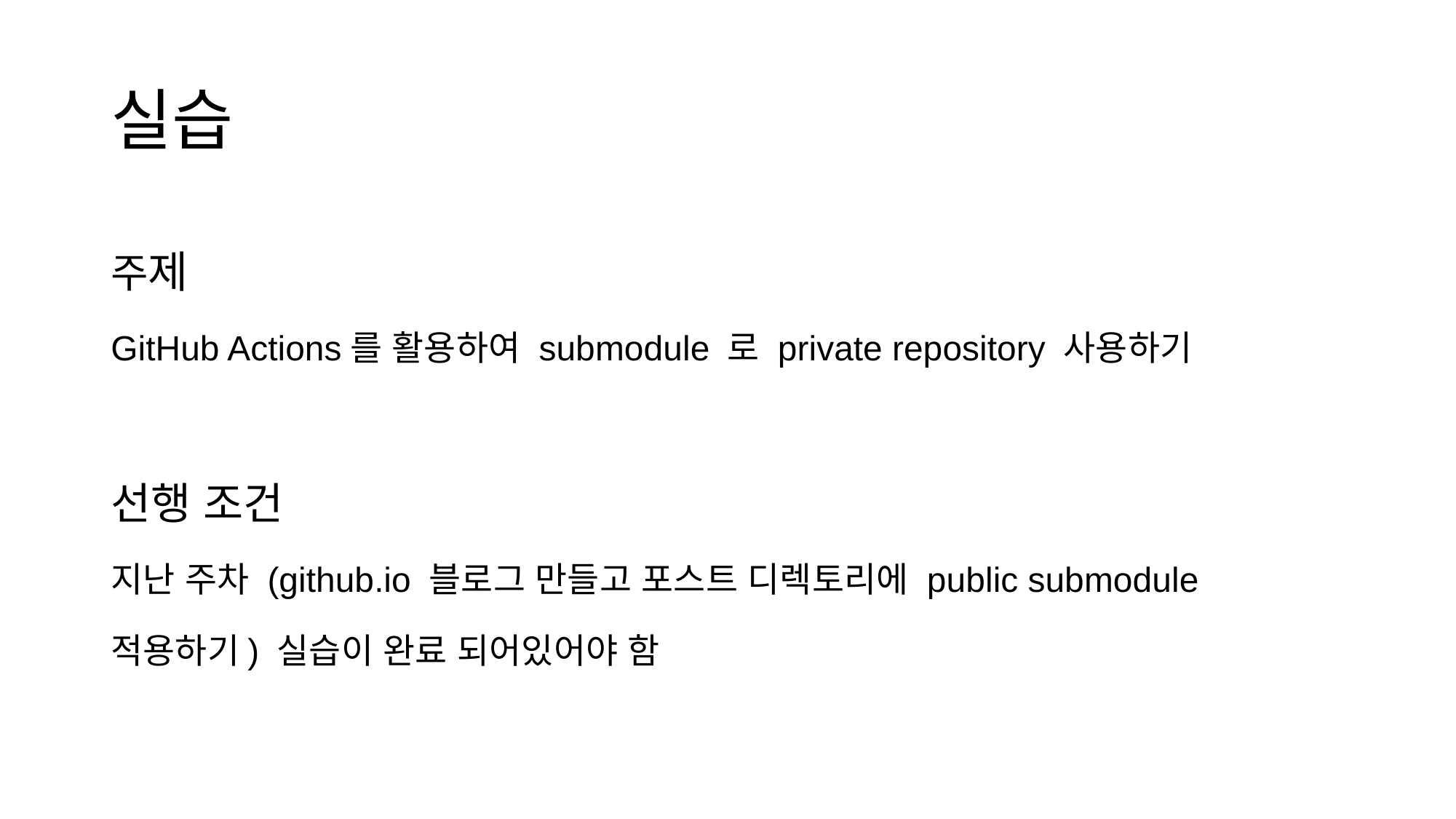

# 실습
주제
GitHub Actions를 활용하여 submodule 로 private repository 사용하기

선행 조건
지난 주차 (github.io 블로그 만들고 포스트 디렉토리에 public submodule 적용하기) 실습이 완료 되어있어야 함